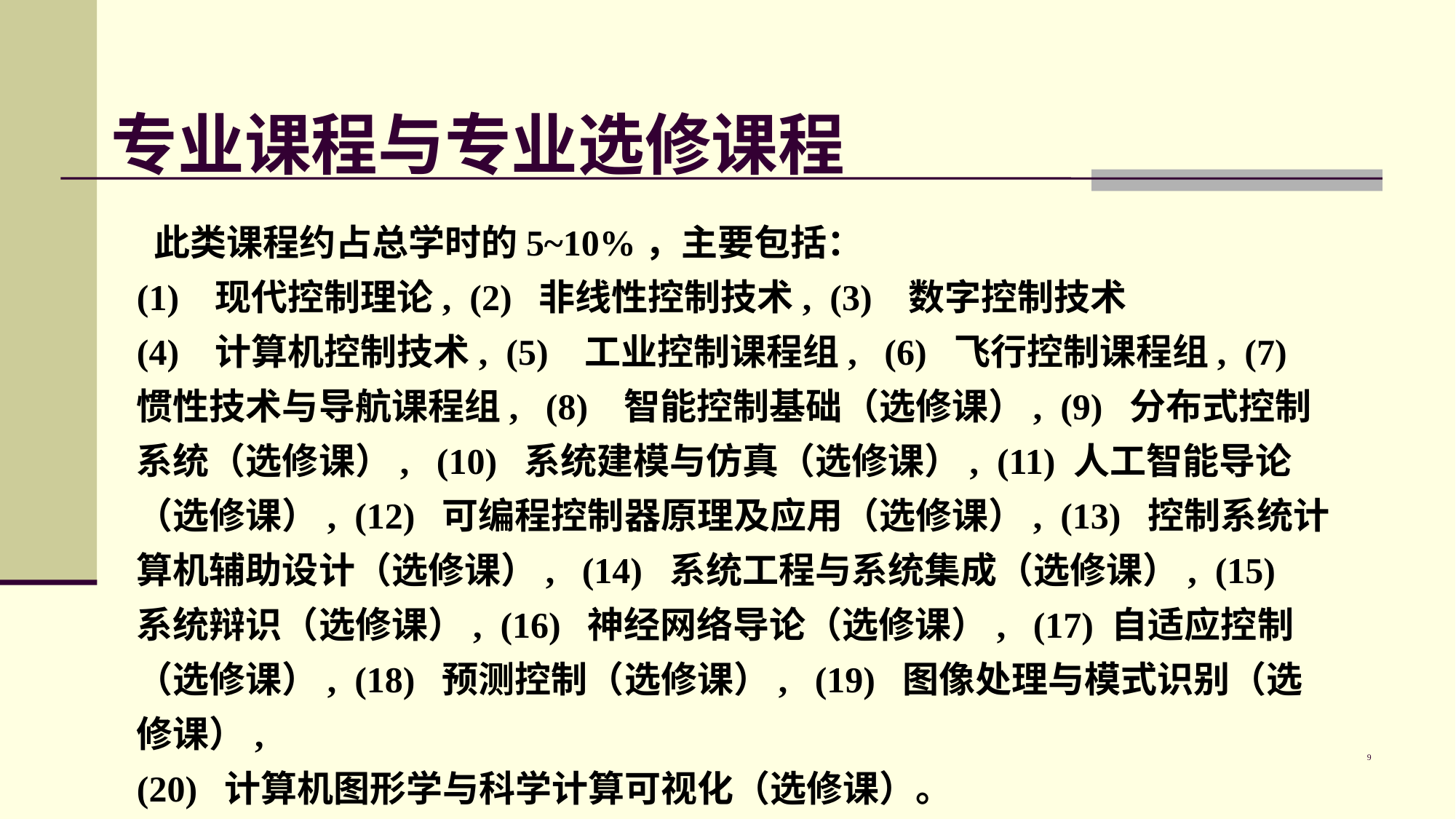

# 专业课程与专业选修课程
 此类课程约占总学时的5~10%，主要包括：
(1)   现代控制理论,  (2)  非线性控制技术,  (3)   数字控制技术
(4)   计算机控制技术,  (5)   工业控制课程组,   (6)  飞行控制课程组,  (7)   惯性技术与导航课程组,   (8)   智能控制基础（选修课）,  (9)  分布式控制系统（选修课）,   (10)  系统建模与仿真（选修课）,  (11) 人工智能导论（选修课）,  (12)  可编程控制器原理及应用（选修课）,  (13)  控制系统计算机辅助设计（选修课）,   (14)  系统工程与系统集成（选修课）,  (15)  系统辩识（选修课）,  (16)  神经网络导论（选修课）,   (17) 自适应控制（选修课）,  (18)  预测控制（选修课）,   (19)  图像处理与模式识别（选修课）,
(20)  计算机图形学与科学计算可视化（选修课）。
9